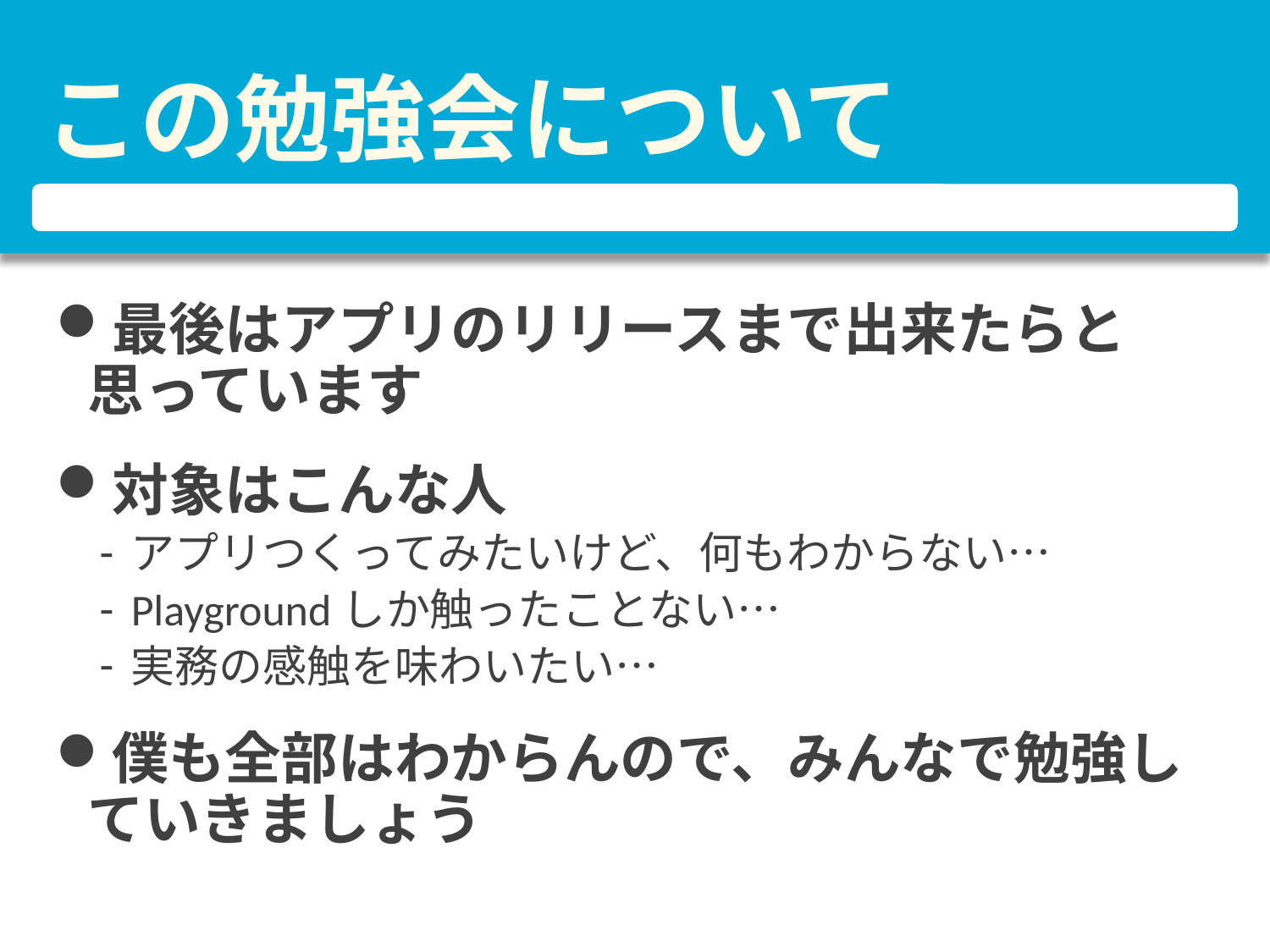

# この勉強会について
最後はアプリのリリースまで出来たらと思っています
対象はこんな人
アプリつくってみたいけど、何もわからない…
Playgroundしか触ったことない…
実務の感触を味わいたい…
僕も全部はわからんので、みんなで勉強していきましょう